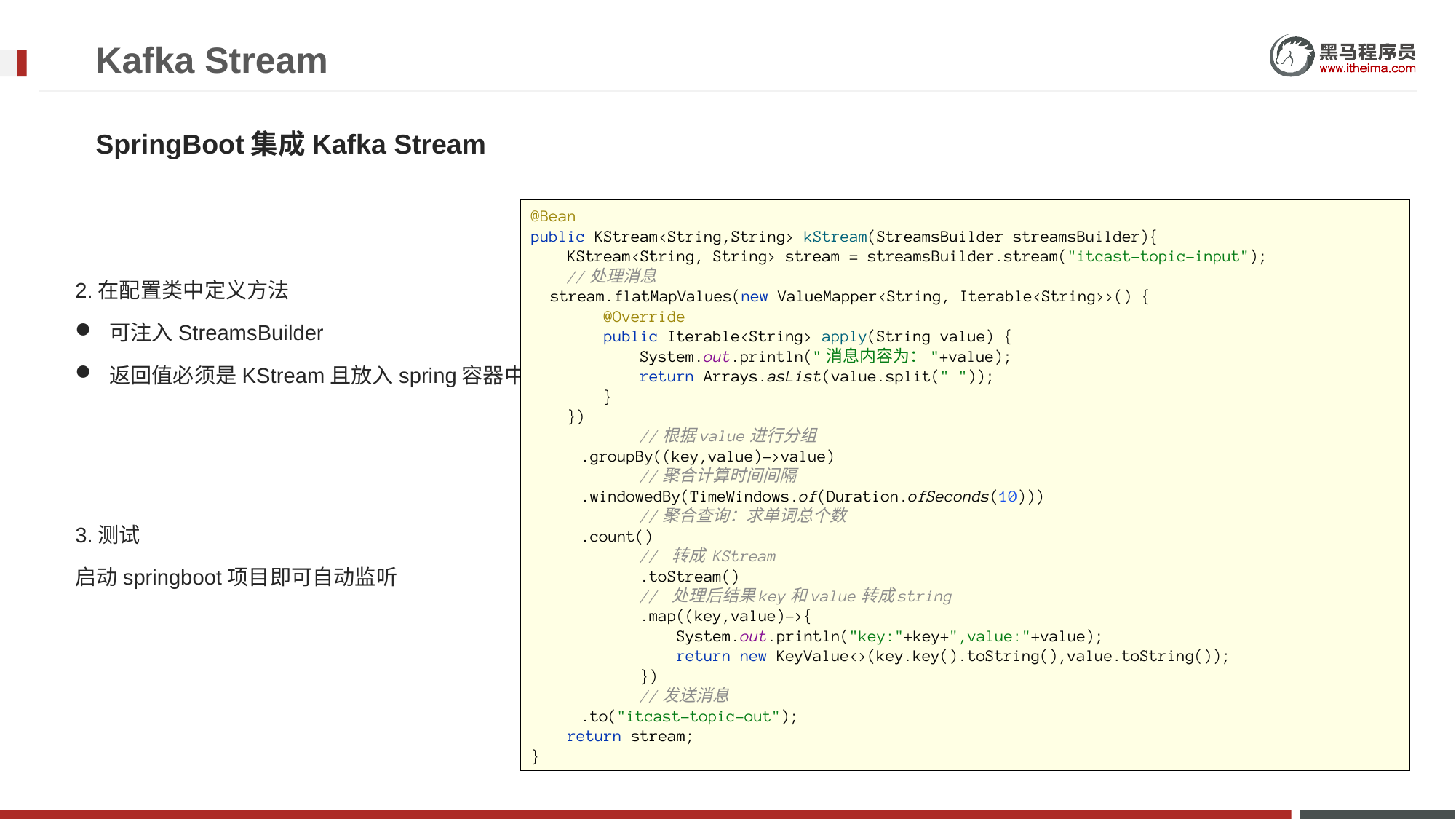

# Kafka Stream
SpringBoot集成Kafka Stream
@Bean
public KStream<String,String> kStream(StreamsBuilder streamsBuilder){
    KStream<String, String> stream = streamsBuilder.stream("itcast-topic-input");
    //处理消息
    stream.flatMapValues(new ValueMapper<String, Iterable<String>>() {
        @Override
        public Iterable<String> apply(String value) {
            System.out.println("消息内容为："+value);
            return Arrays.asList(value.split(" "));
        }
    })
            //根据value进行分组
            .groupBy((key,value)->value)
            //聚合计算时间间隔
            .windowedBy(TimeWindows.of(Duration.ofSeconds(10)))
            //聚合查询：求单词总个数
            .count()
            // 转成 KStream
            .toStream()
            // 处理后结果key和value转成string
            .map((key,value)->{
                System.out.println("key:"+key+",value:"+value);
                return new KeyValue<>(key.key().toString(),value.toString());
            })
            //发送消息
            .to("itcast-topic-out");
    return stream;
}
2.在配置类中定义方法
可注入StreamsBuilder
返回值必须是KStream且放入spring容器中
3.测试
启动springboot项目即可自动监听